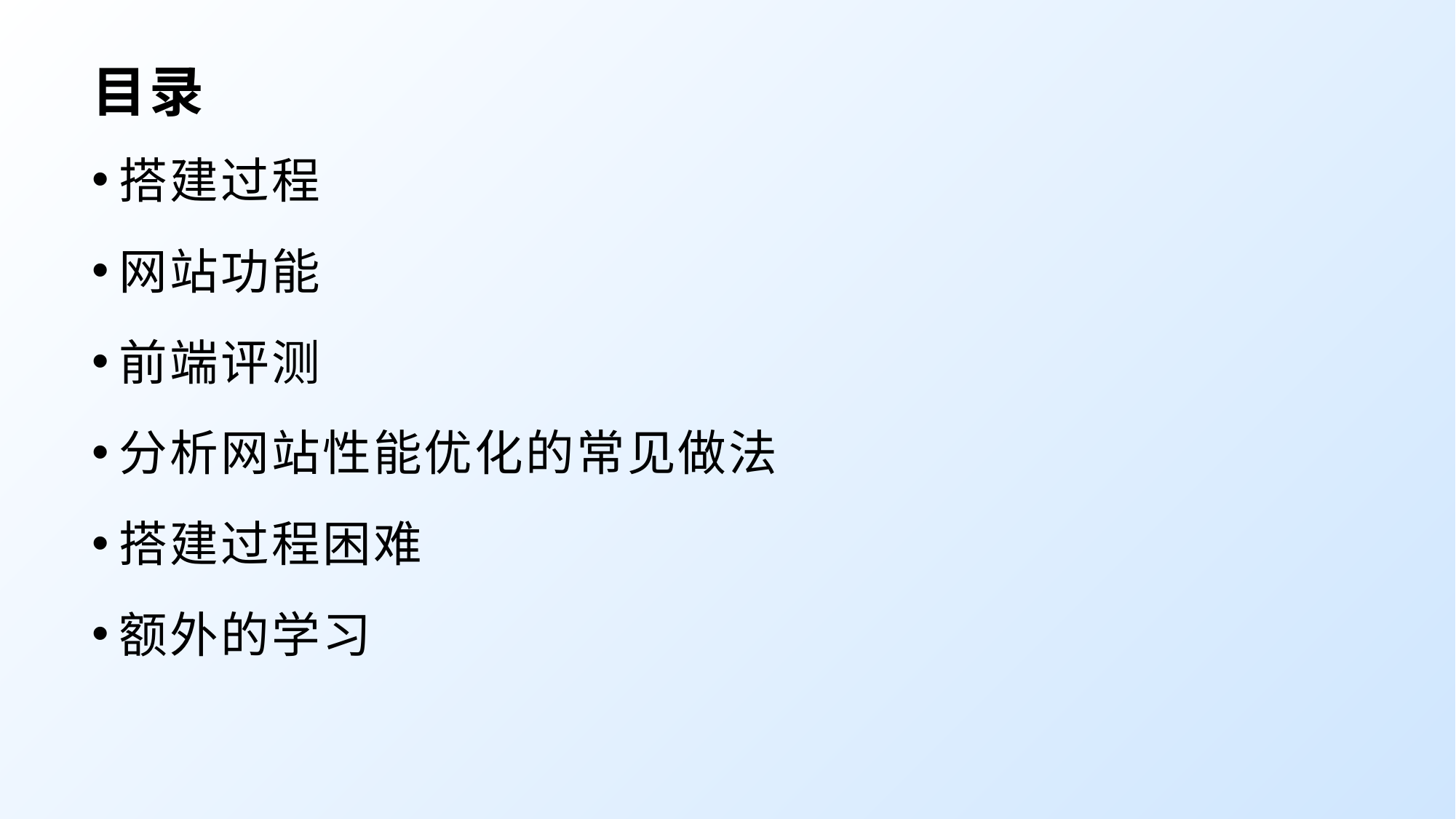

# 目录
搭建过程
网站功能
前端评测
分析网站性能优化的常见做法
搭建过程困难
额外的学习